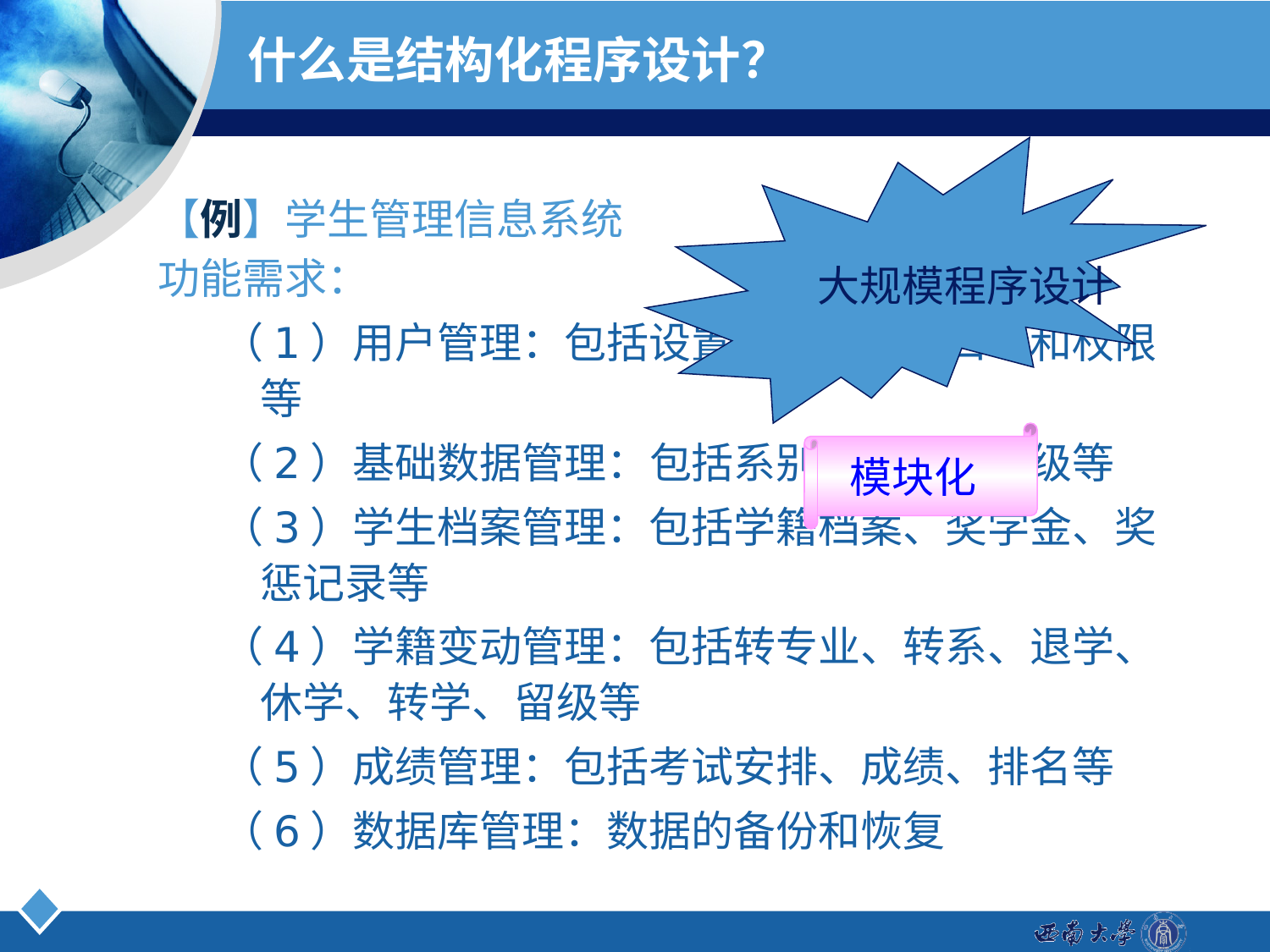

# 什么是结构化程序设计？
 大规模程序设计
【例】学生管理信息系统
功能需求：
（1）用户管理：包括设置操作人员的口令和权限等
（2）基础数据管理：包括系别、专业、班级等
（3）学生档案管理：包括学籍档案、奖学金、奖惩记录等
（4）学籍变动管理：包括转专业、转系、退学、休学、转学、留级等
（5）成绩管理：包括考试安排、成绩、排名等
（6）数据库管理：数据的备份和恢复
 模块化